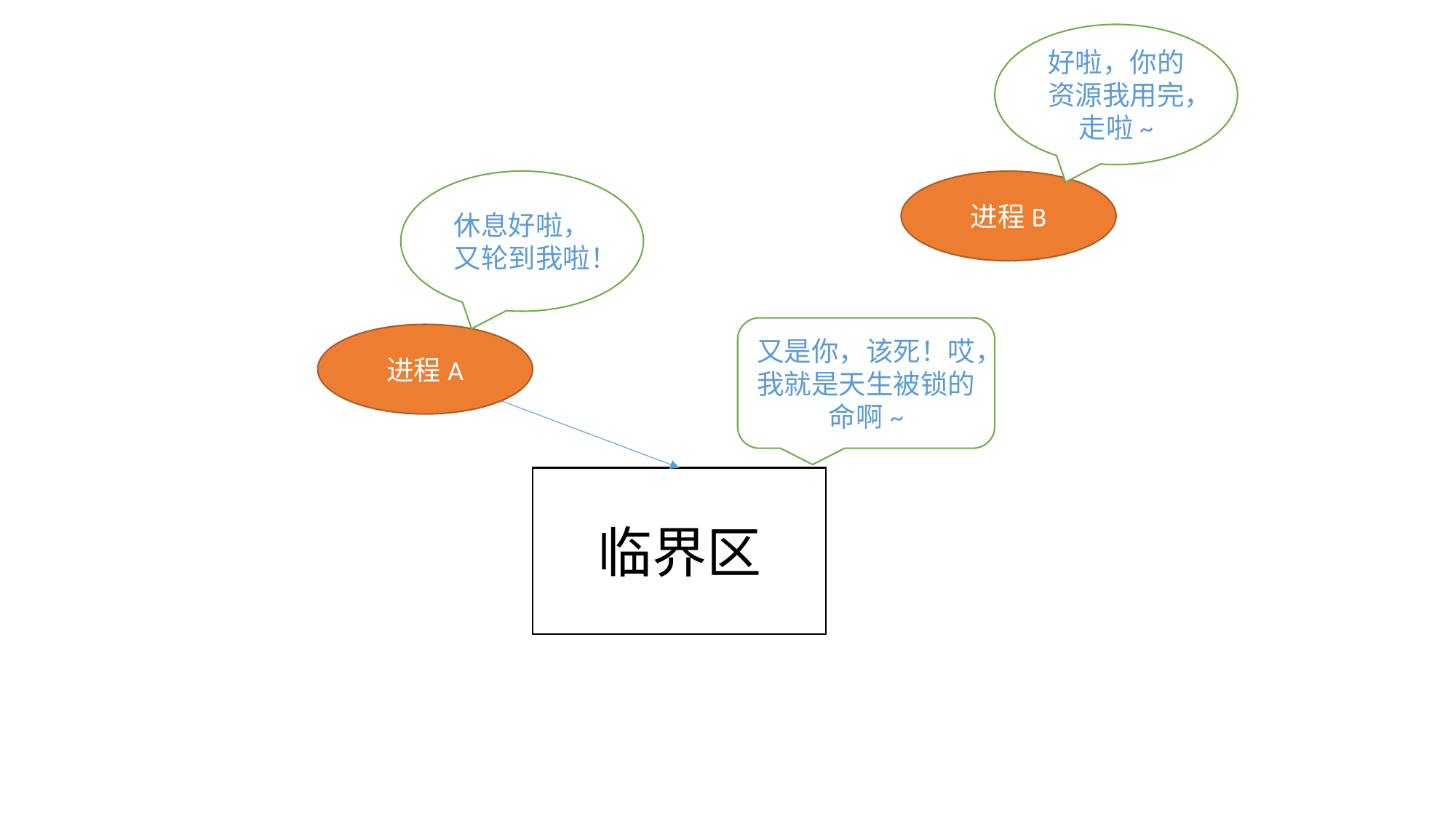

好啦，你的资源我用完，走啦~
休息好啦，又轮到我啦！
进程B
又是你，该死！哎，我就是天生被锁的命啊~
进程A
临界区